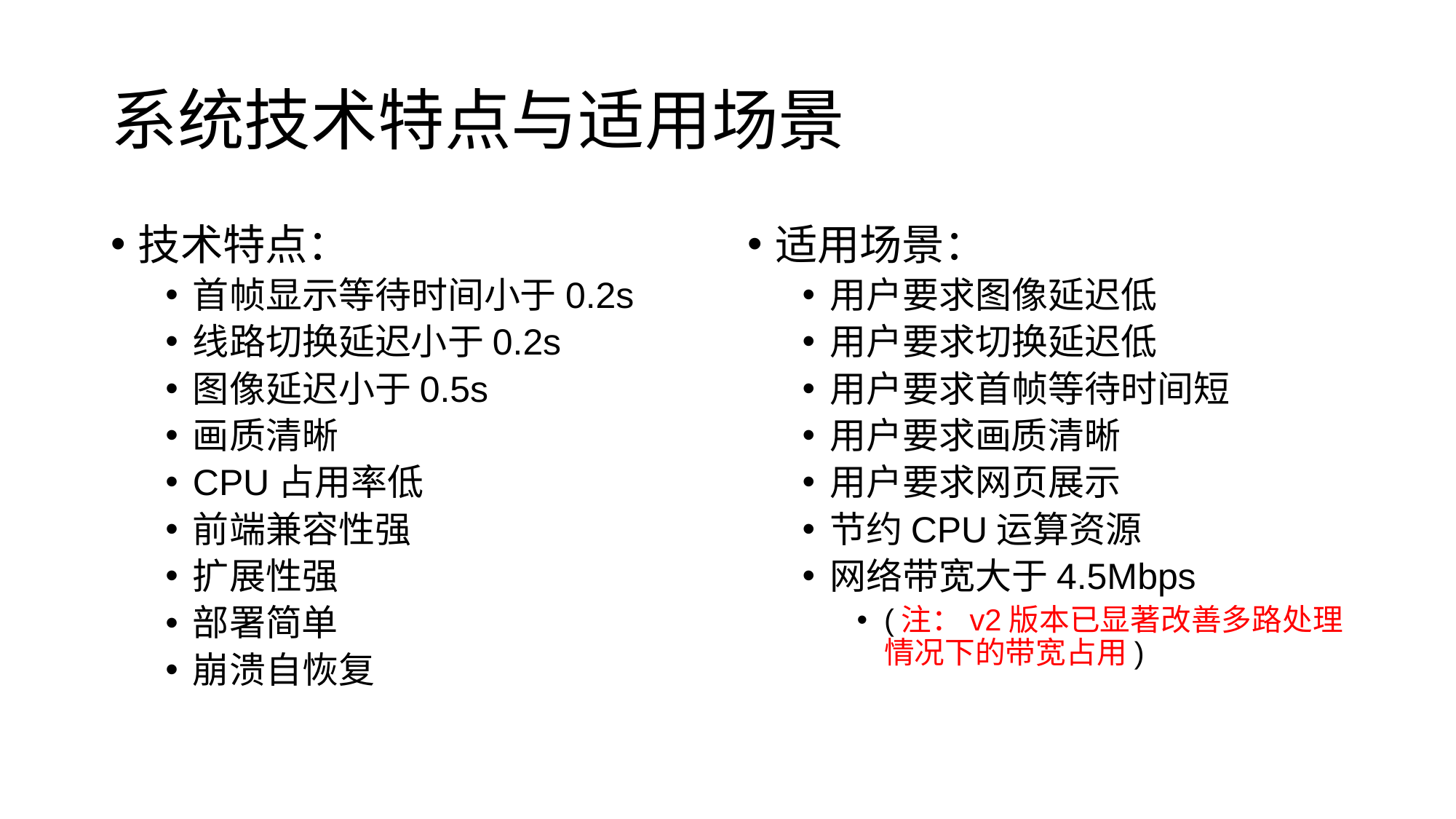

# 系统技术特点与适用场景
技术特点：
首帧显示等待时间小于0.2s
线路切换延迟小于0.2s
图像延迟小于0.5s
画质清晰
CPU占用率低
前端兼容性强
扩展性强
部署简单
崩溃自恢复
适用场景：
用户要求图像延迟低
用户要求切换延迟低
用户要求首帧等待时间短
用户要求画质清晰
用户要求网页展示
节约CPU运算资源
网络带宽大于4.5Mbps
(注：v2版本已显著改善多路处理情况下的带宽占用)